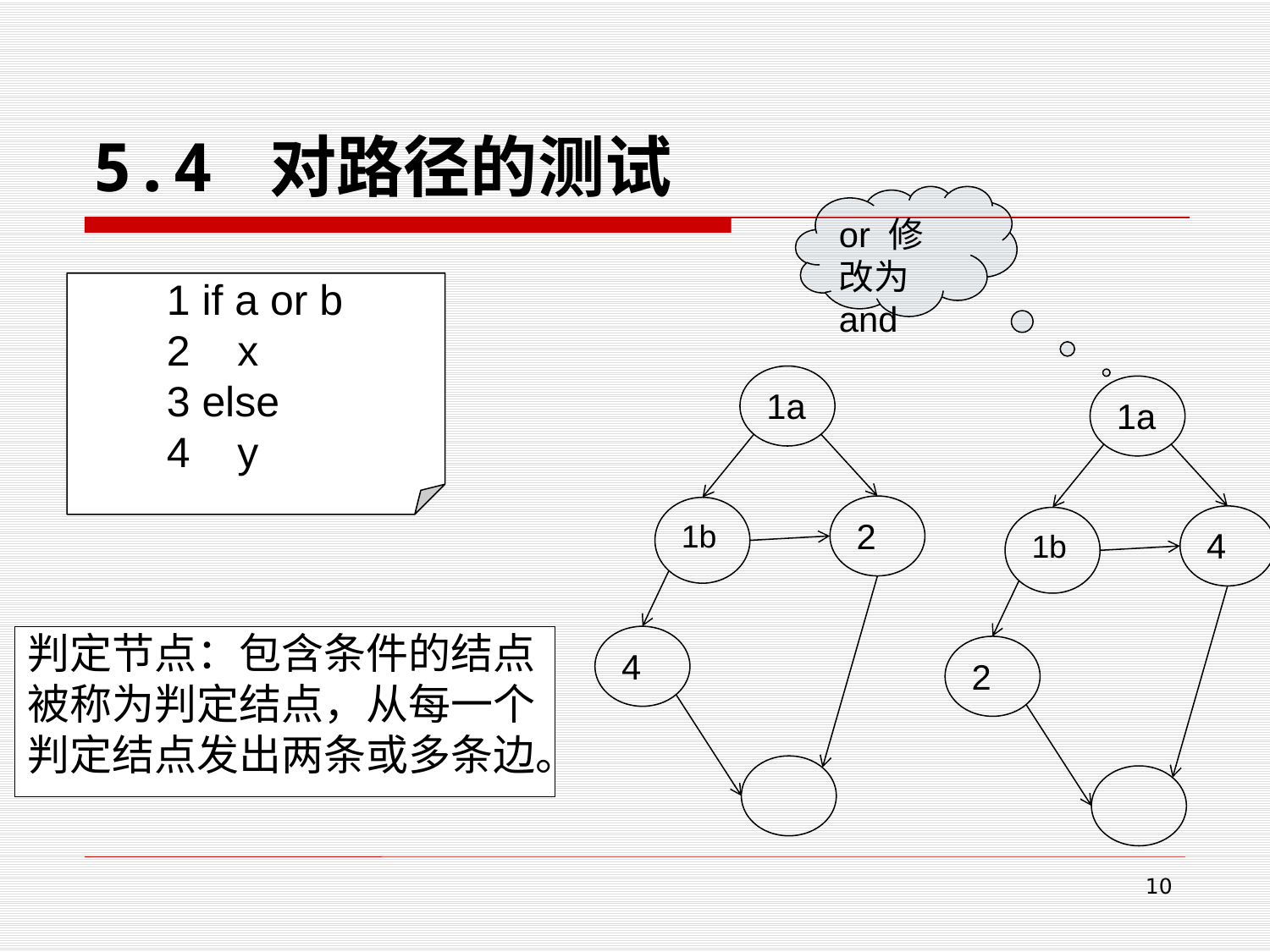

# 5.4 对路径的测试
or 修改为 and
  1 if a or b
  2    x
  3 else
  4    y

1a
2
1b
4

1a
4
1b
2

判定节点：包含条件的结点
被称为判定结点，从每一个
判定结点发出两条或多条边。

10